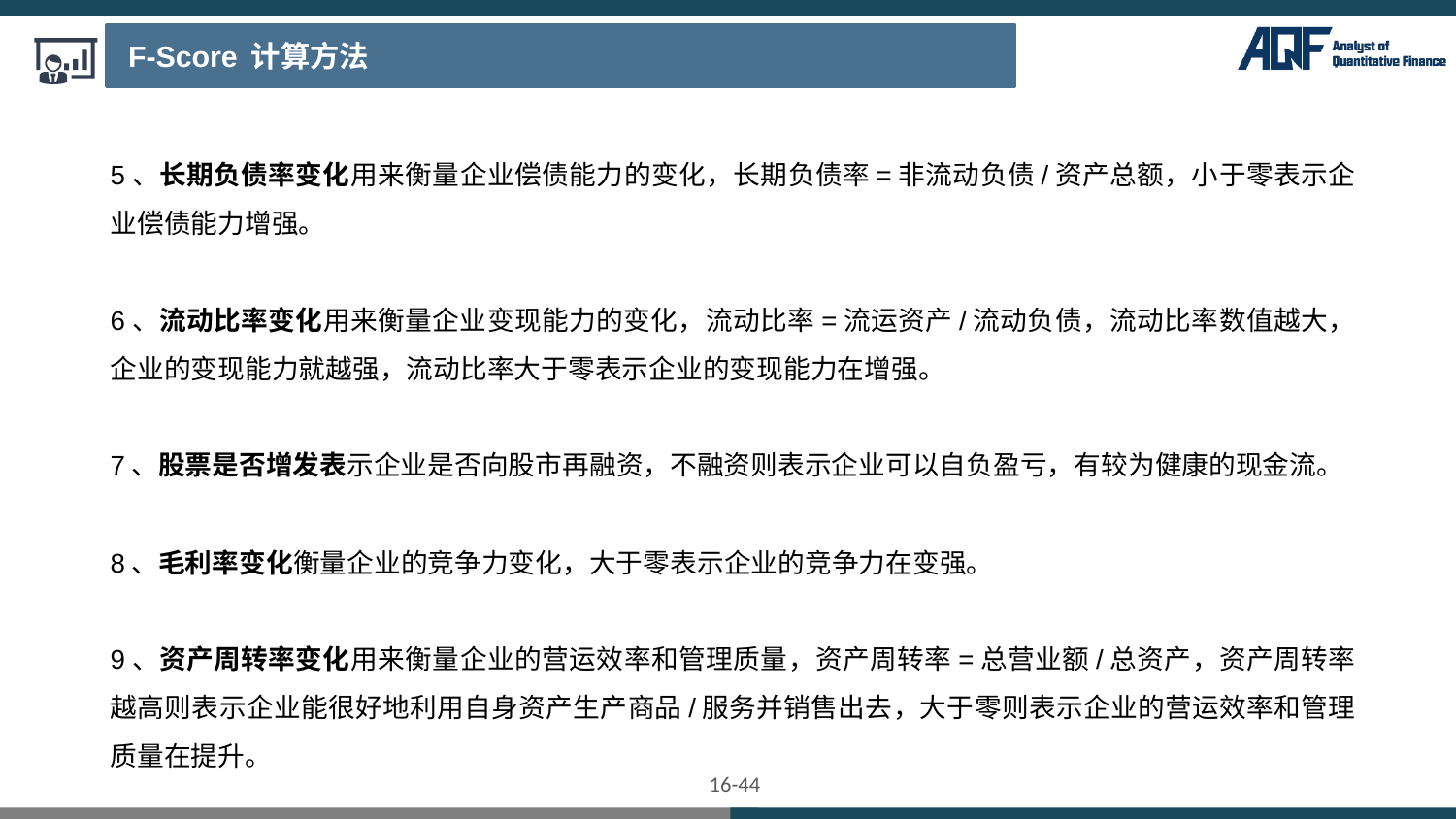

F-Score 计算方法
5、长期负债率变化用来衡量企业偿债能力的变化，长期负债率=非流动负债/资产总额，小于零表示企业偿债能力增强。

6、流动比率变化用来衡量企业变现能力的变化，流动比率=流运资产/流动负债，流动比率数值越大，企业的变现能力就越强，流动比率大于零表示企业的变现能力在增强。

7、股票是否增发表示企业是否向股市再融资，不融资则表示企业可以自负盈亏，有较为健康的现金流。

8、毛利率变化衡量企业的竞争力变化，大于零表示企业的竞争力在变强。

9、资产周转率变化用来衡量企业的营运效率和管理质量，资产周转率=总营业额/总资产，资产周转率越高则表示企业能很好地利用自身资产生产商品/服务并销售出去，大于零则表示企业的营运效率和管理质量在提升。